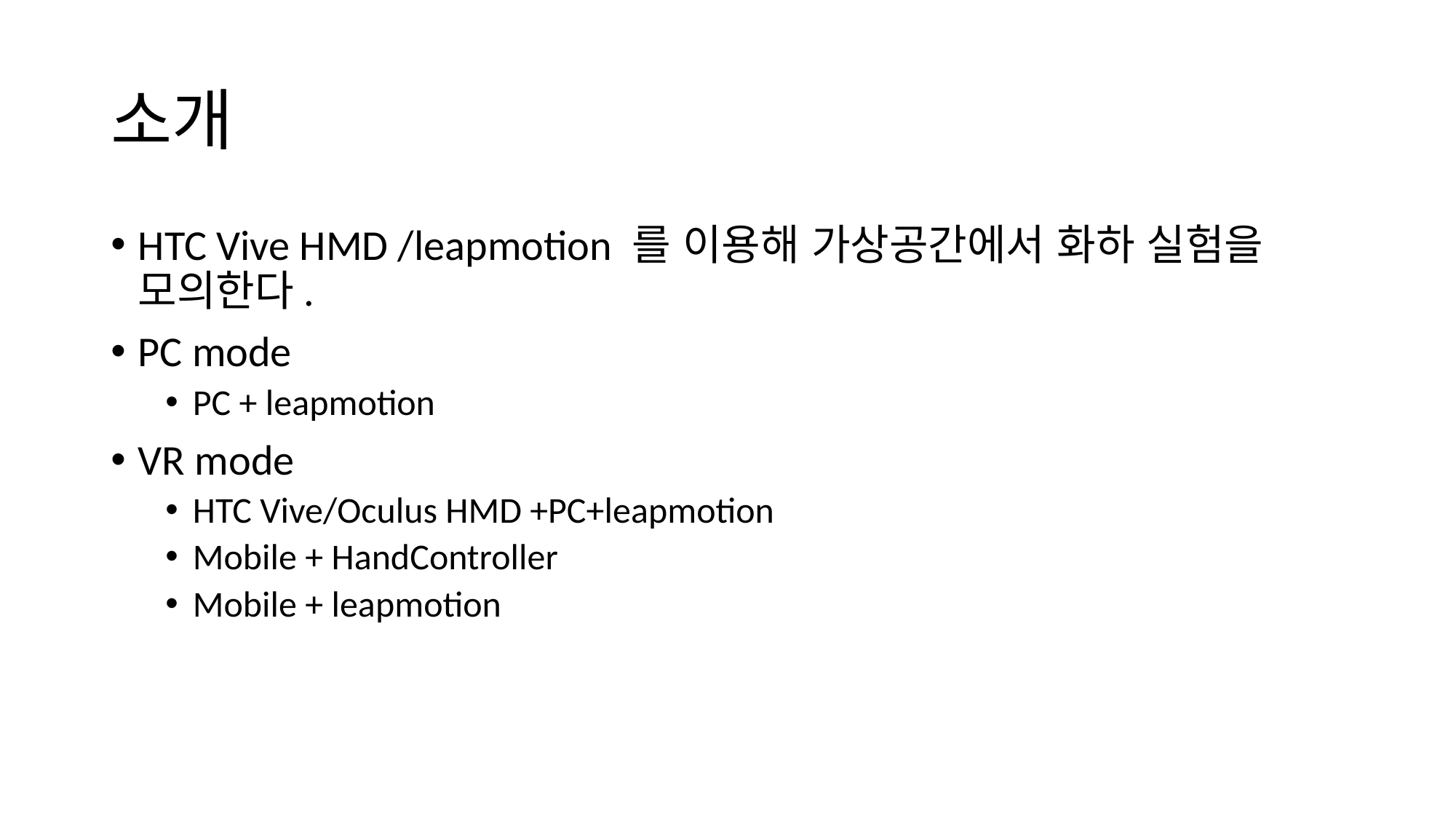

# 소개
HTC Vive HMD /leapmotion 를 이용해 가상공간에서 화하 실험을 모의한다.
PC mode
PC + leapmotion
VR mode
HTC Vive/Oculus HMD +PC+leapmotion
Mobile + HandController
Mobile + leapmotion